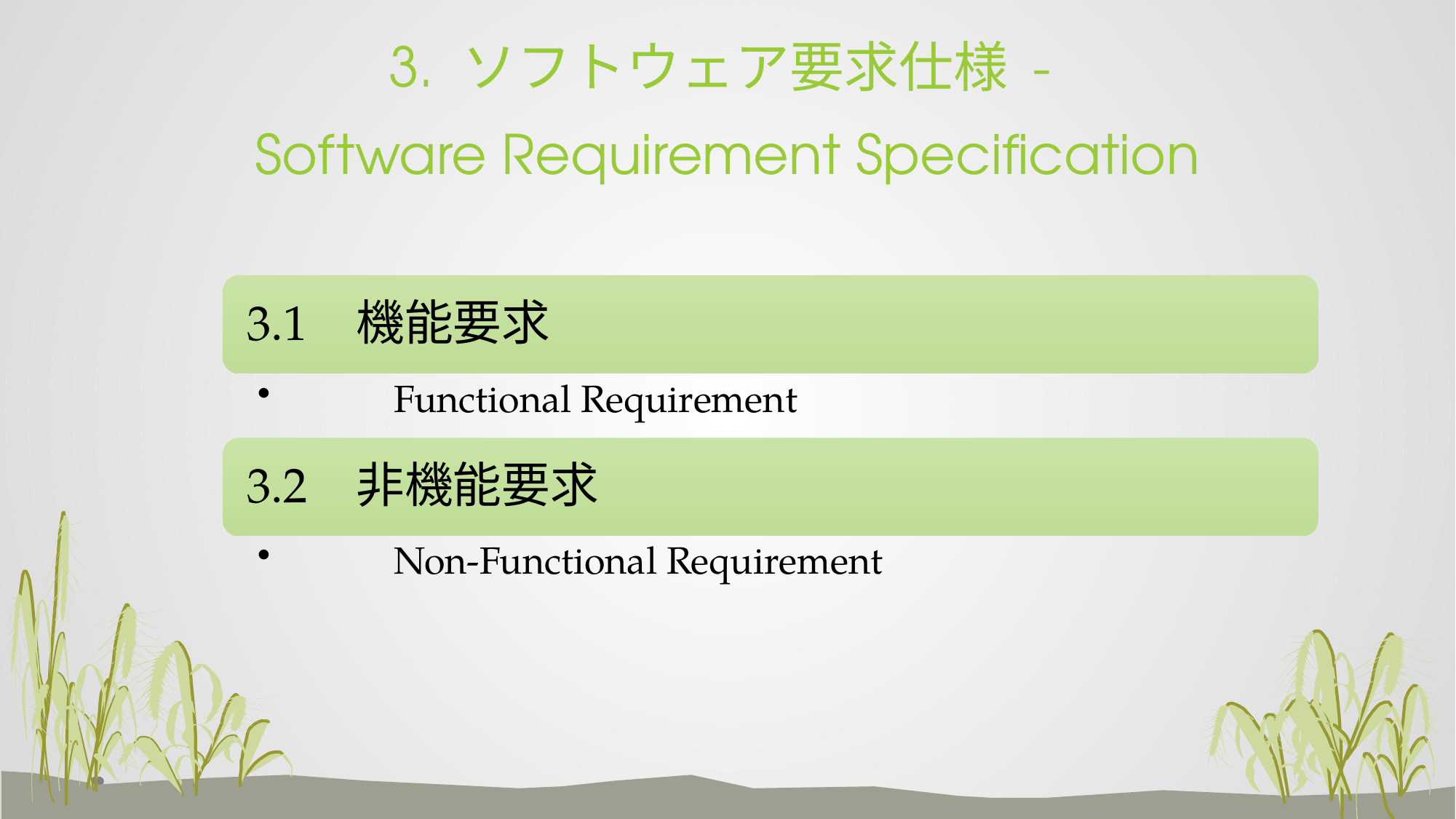

# 3. ソフトウェア要求仕様 - Software Requirement Specification
3.1	機能要求
	Functional Requirement
3.2	非機能要求
	Non-Functional Requirement